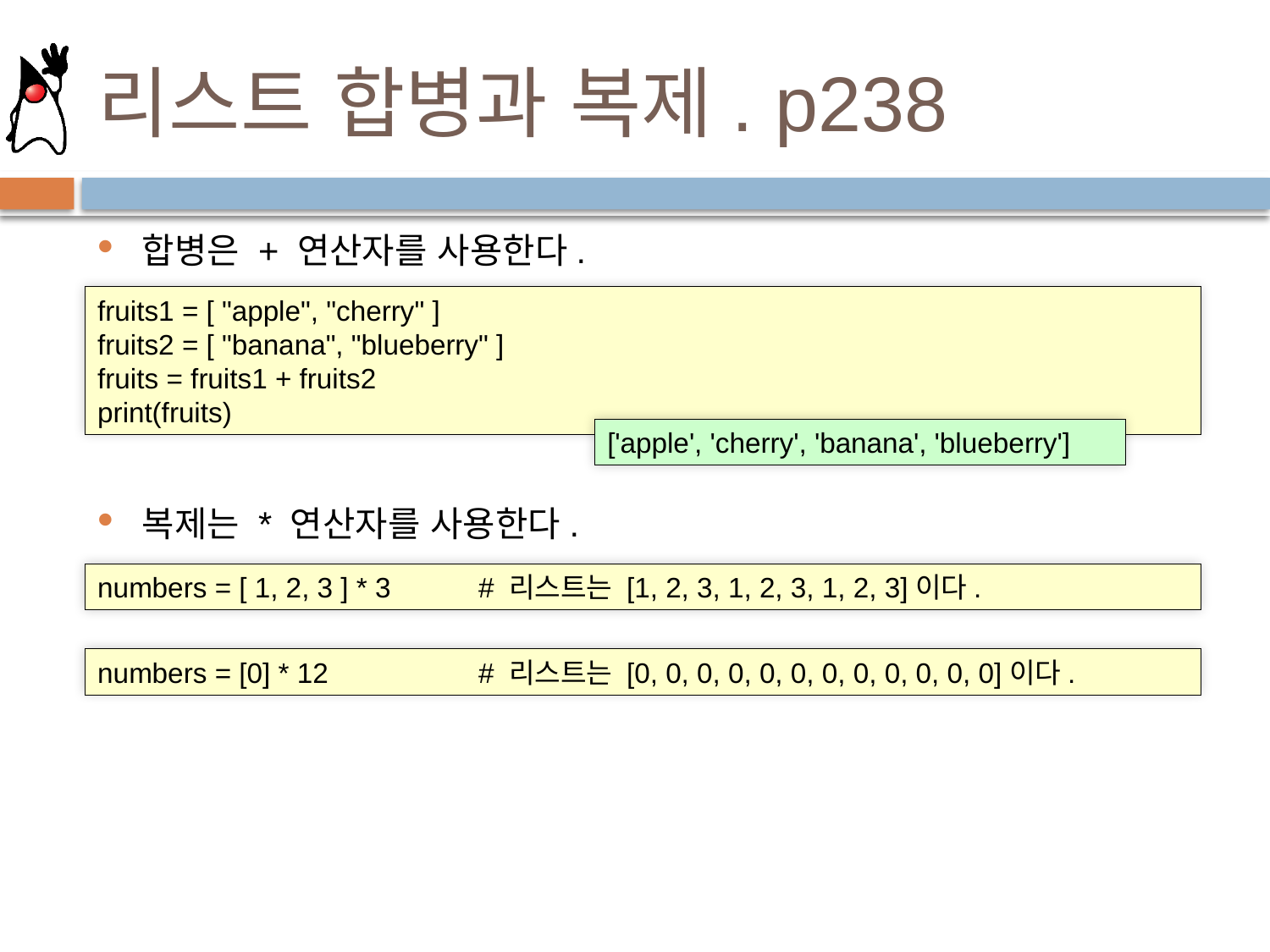

# 리스트 합병과 복제. p238
합병은 + 연산자를 사용한다.

복제는 * 연산자를 사용한다.
fruits1 = [ "apple", "cherry" ]
fruits2 = [ "banana", "blueberry" ]
fruits = fruits1 + fruits2
print(fruits)
['apple', 'cherry', 'banana', 'blueberry']
numbers = [ 1, 2, 3 ] * 3 	# 리스트는 [1, 2, 3, 1, 2, 3, 1, 2, 3]이다.
numbers = [0] * 12 		# 리스트는 [0, 0, 0, 0, 0, 0, 0, 0, 0, 0, 0, 0]이다.